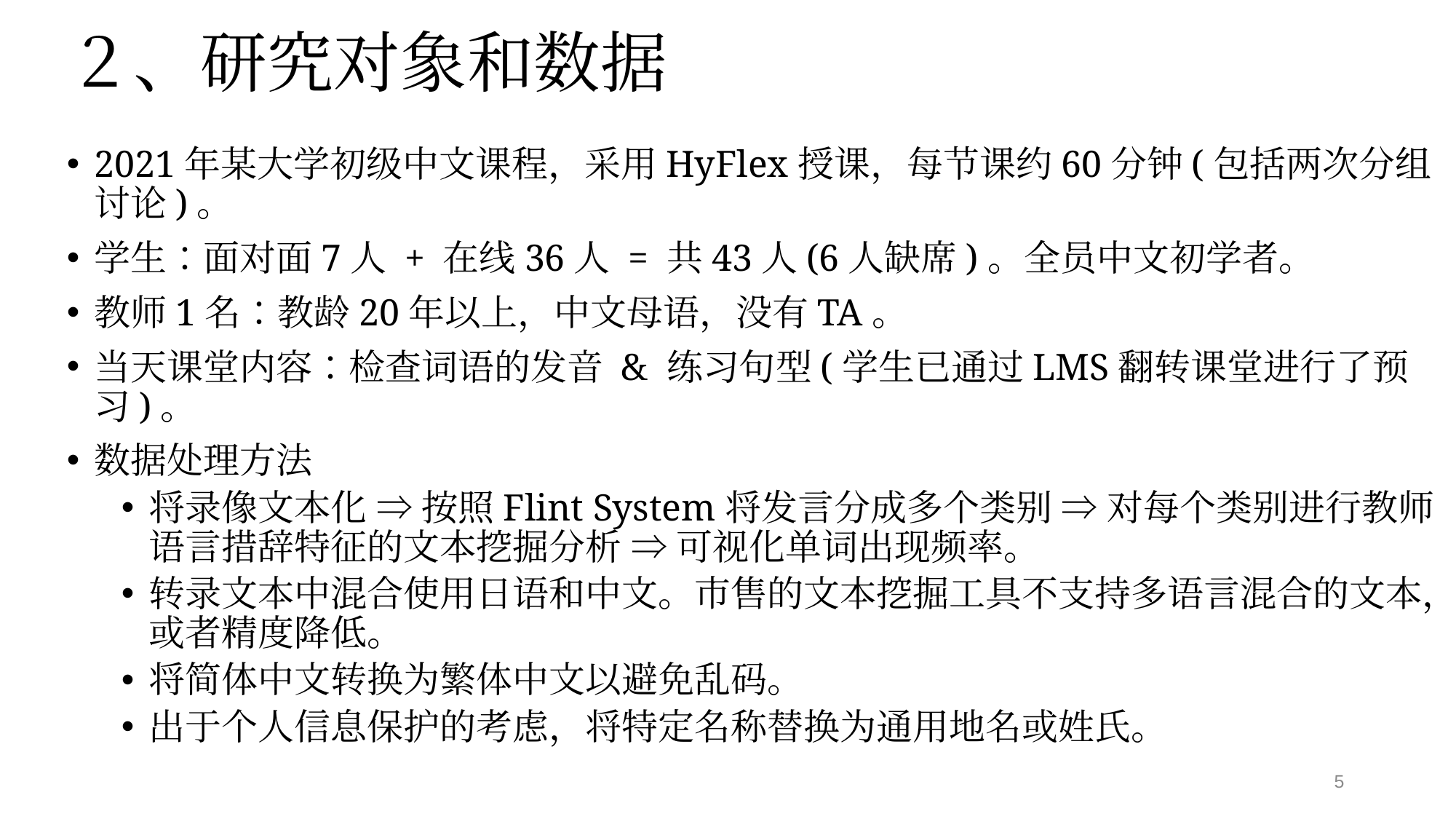

２、研究对象和数据
2021年某大学初级中文课程，采用HyFlex授课，每节课约60分钟(包括两次分组讨论)。
学生：面对面7人 + 在线36人 = 共43人(6人缺席)。全员中文初学者。
教师1名：教龄20年以上，中文母语，没有TA。
当天课堂内容：检查词语的发音 & 练习句型(学生已通过LMS翻转课堂进行了预习)。
数据处理方法
将录像文本化 ⇒ 按照Flint System将发言分成多个类别 ⇒ 对每个类别进行教师语言措辞特征的文本挖掘分析 ⇒ 可视化单词出现频率。
转录文本中混合使用日语和中文。市售的文本挖掘工具不支持多语言混合的文本，或者精度降低。
将简体中文转换为繁体中文以避免乱码。
出于个人信息保护的考虑，将特定名称替换为通用地名或姓氏。
5